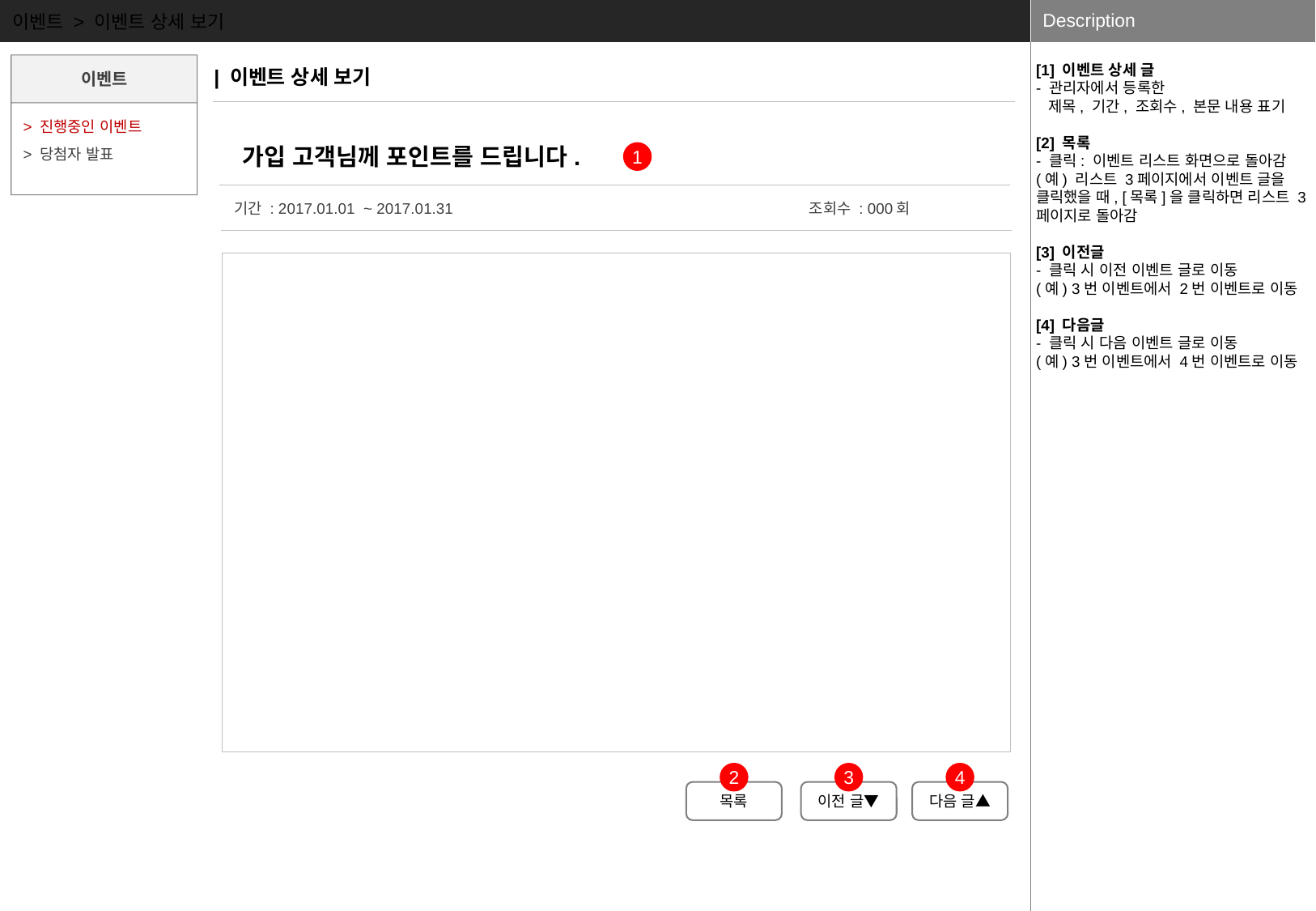

이벤트 > 이벤트 상세 보기

[1] 이벤트 상세 글
- 관리자에서 등록한
  제목, 기간, 조회수, 본문 내용 표기

[2] 목록
- 클릭: 이벤트 리스트 화면으로 돌아감
(예) 리스트 3페이지에서 이벤트 글을 클릭했을 때, [목록]을 클릭하면 리스트 3페이지로 돌아감

[3] 이전글
- 클릭 시 이전 이벤트 글로 이동
(예) 3번 이벤트에서 2번 이벤트로 이동

[4] 다음글
- 클릭 시 다음 이벤트 글로 이동
(예) 3번 이벤트에서 4번 이벤트로 이동
이벤트
| 이벤트 상세 보기
> 진행중인 이벤트
> 당첨자 발표
가입 고객님께 포인트를 드립니다.
1
기간 : 2017.01.01  ~ 2017.01.31                                                                                   조회수 : 000회
|  |
| --- |
2
3
4
목록
이전 글▼
다음 글▲